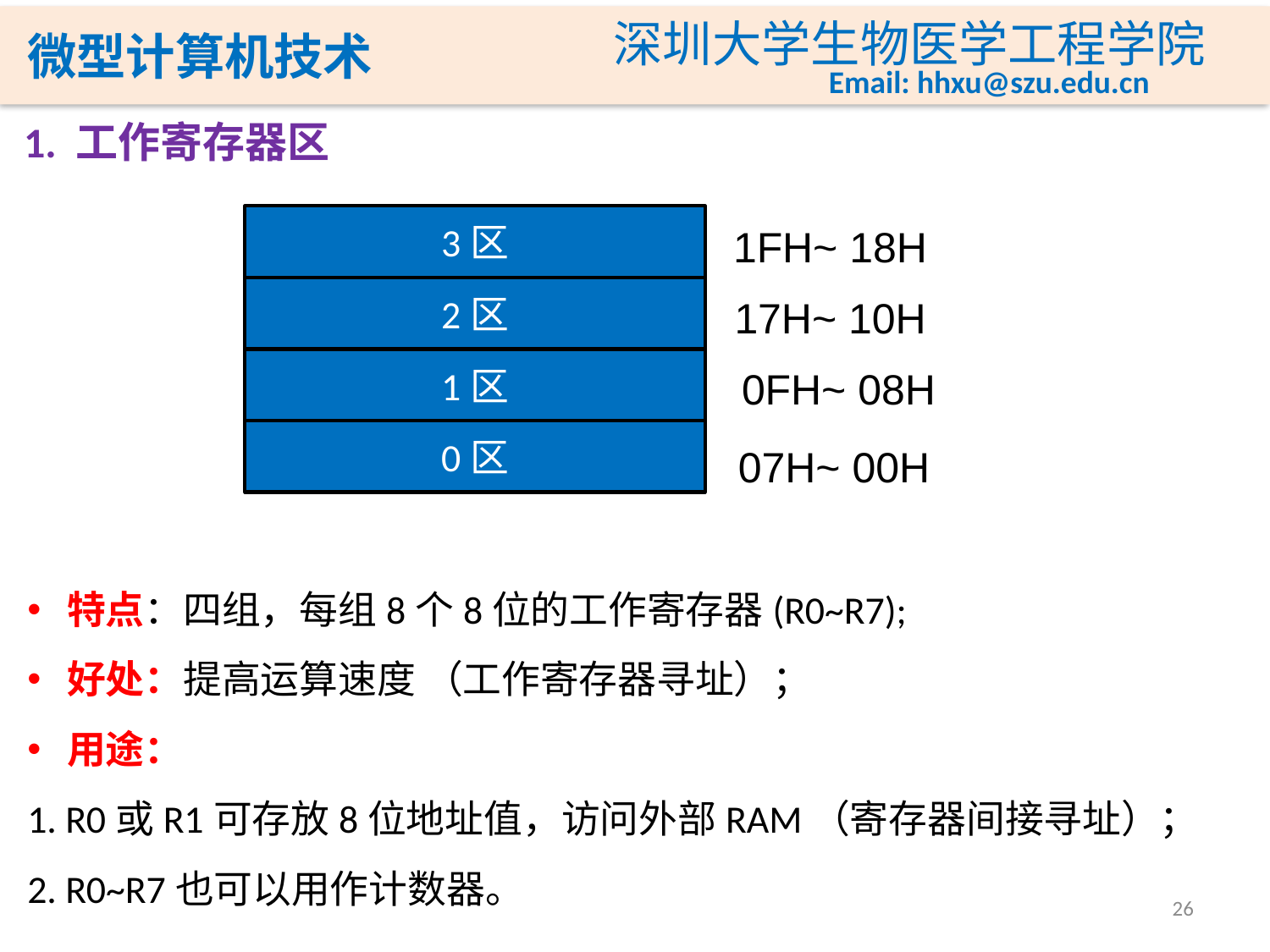

1. 工作寄存器区
3区
1FH~ 18H
2区
17H~ 10H
1区
0FH~ 08H
0区
07H~ 00H
特点：四组，每组8个8位的工作寄存器(R0~R7);
好处：提高运算速度 （工作寄存器寻址）；
用途：
1. R0或R1可存放8位地址值，访问外部RAM（寄存器间接寻址）；
2. R0~R7也可以用作计数器。
26